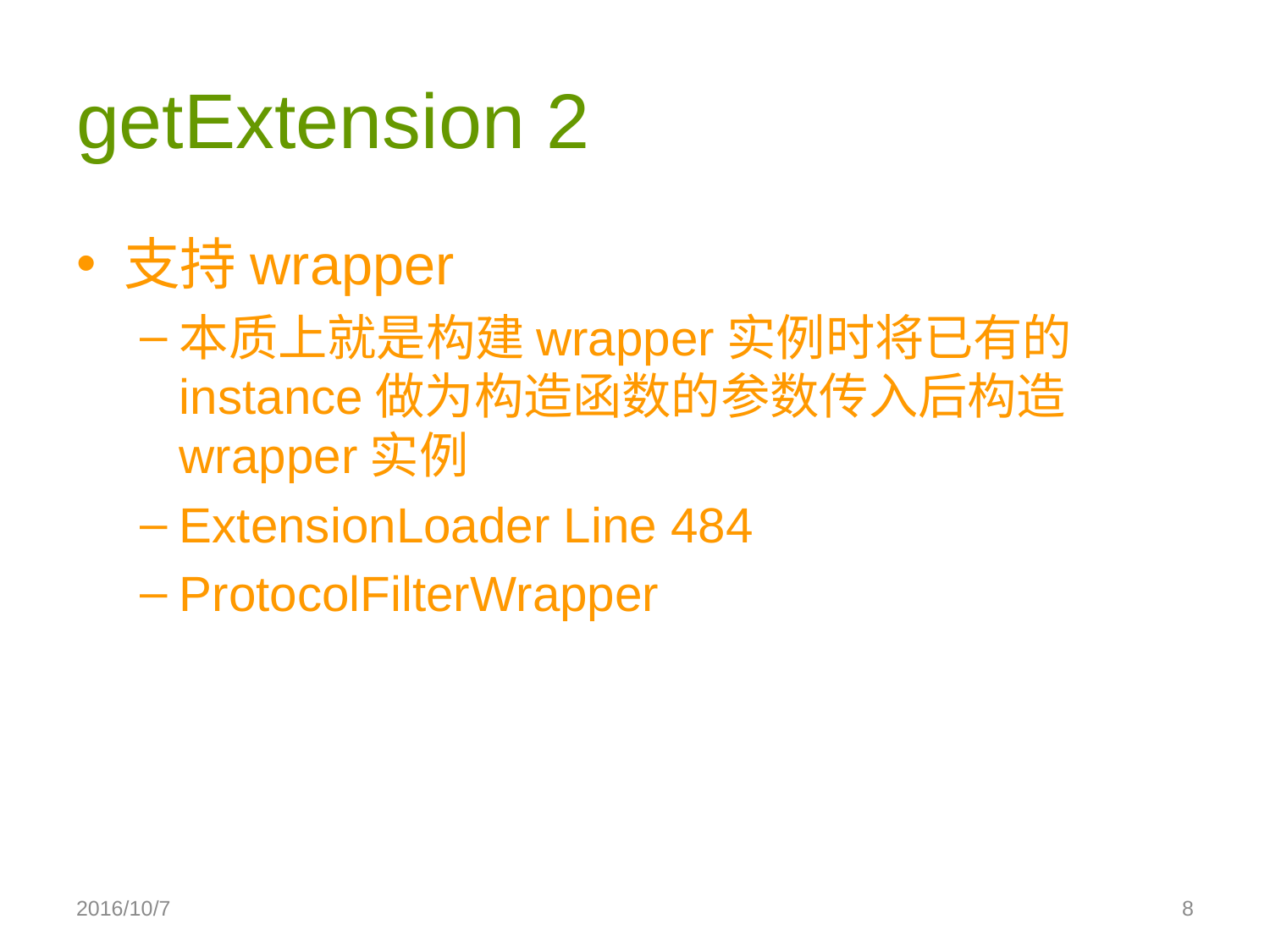

# getExtension 2
支持wrapper
本质上就是构建wrapper实例时将已有的instance做为构造函数的参数传入后构造wrapper实例
ExtensionLoader Line 484
ProtocolFilterWrapper

2016/10/7
8